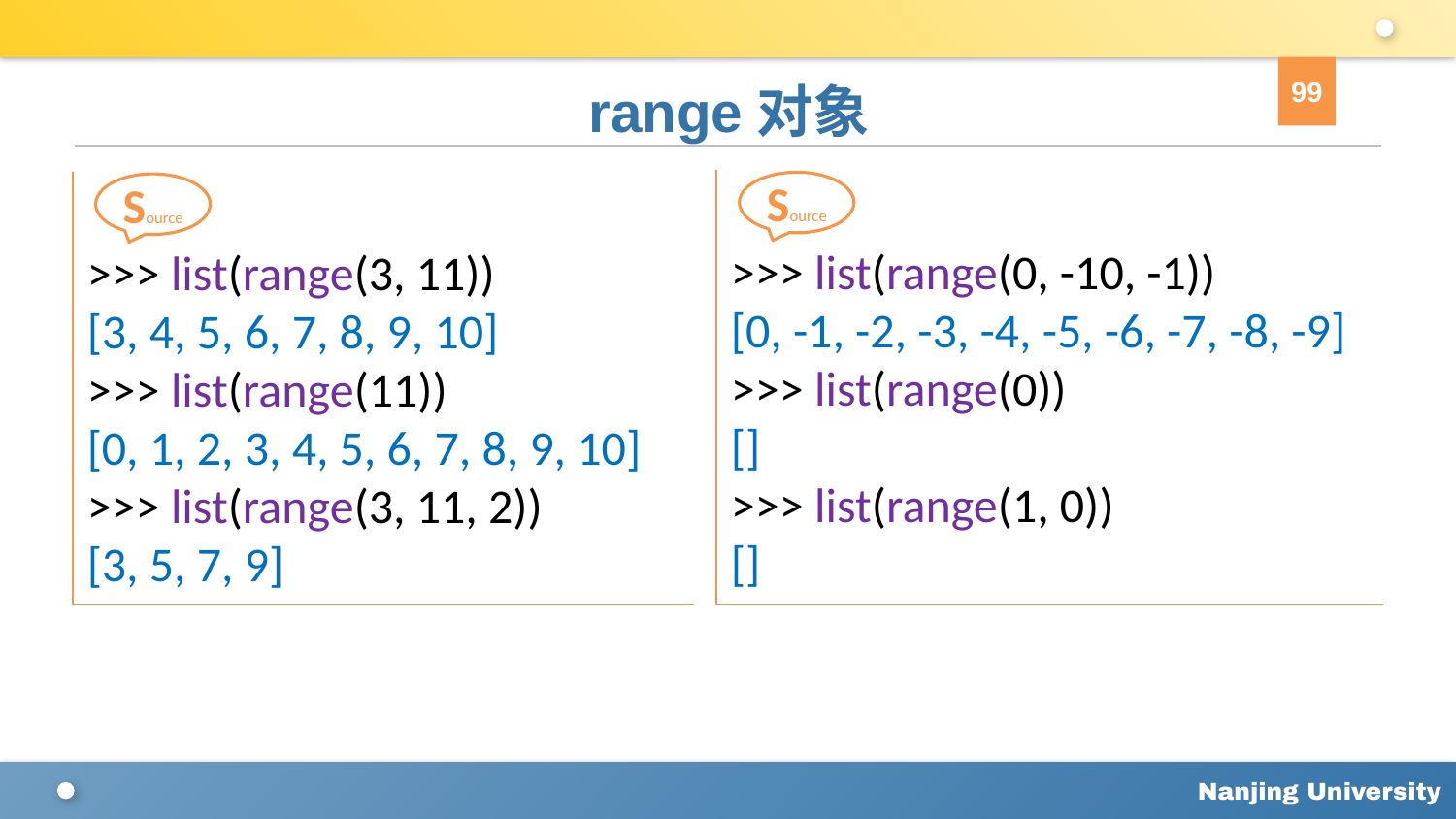

99
# range对象

>>> list(range(0, -10, -1))
[0, -1, -2, -3, -4, -5, -6, -7, -8, -9]
>>> list(range(0))
[]
>>> list(range(1, 0))
[]
Source

>>> list(range(3, 11))
[3, 4, 5, 6, 7, 8, 9, 10]
>>> list(range(11))
[0, 1, 2, 3, 4, 5, 6, 7, 8, 9, 10]
>>> list(range(3, 11, 2))
[3, 5, 7, 9]
Source